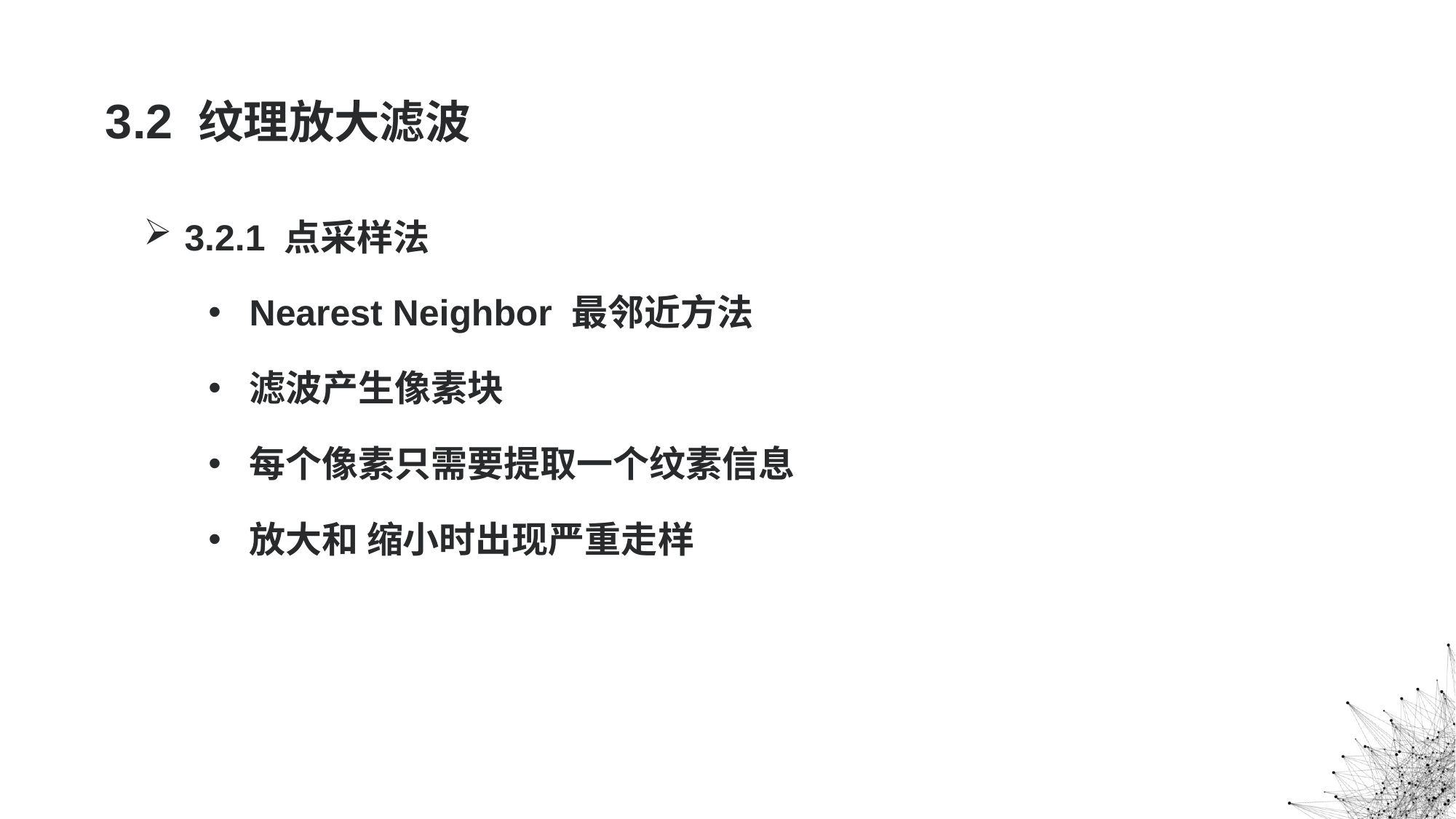

# 3.2 纹理放大滤波
3.2.1 点采样法
Nearest Neighbor 最邻近方法
滤波产生像素块
每个像素只需要提取一个纹素信息
放大和 缩小时出现严重走样